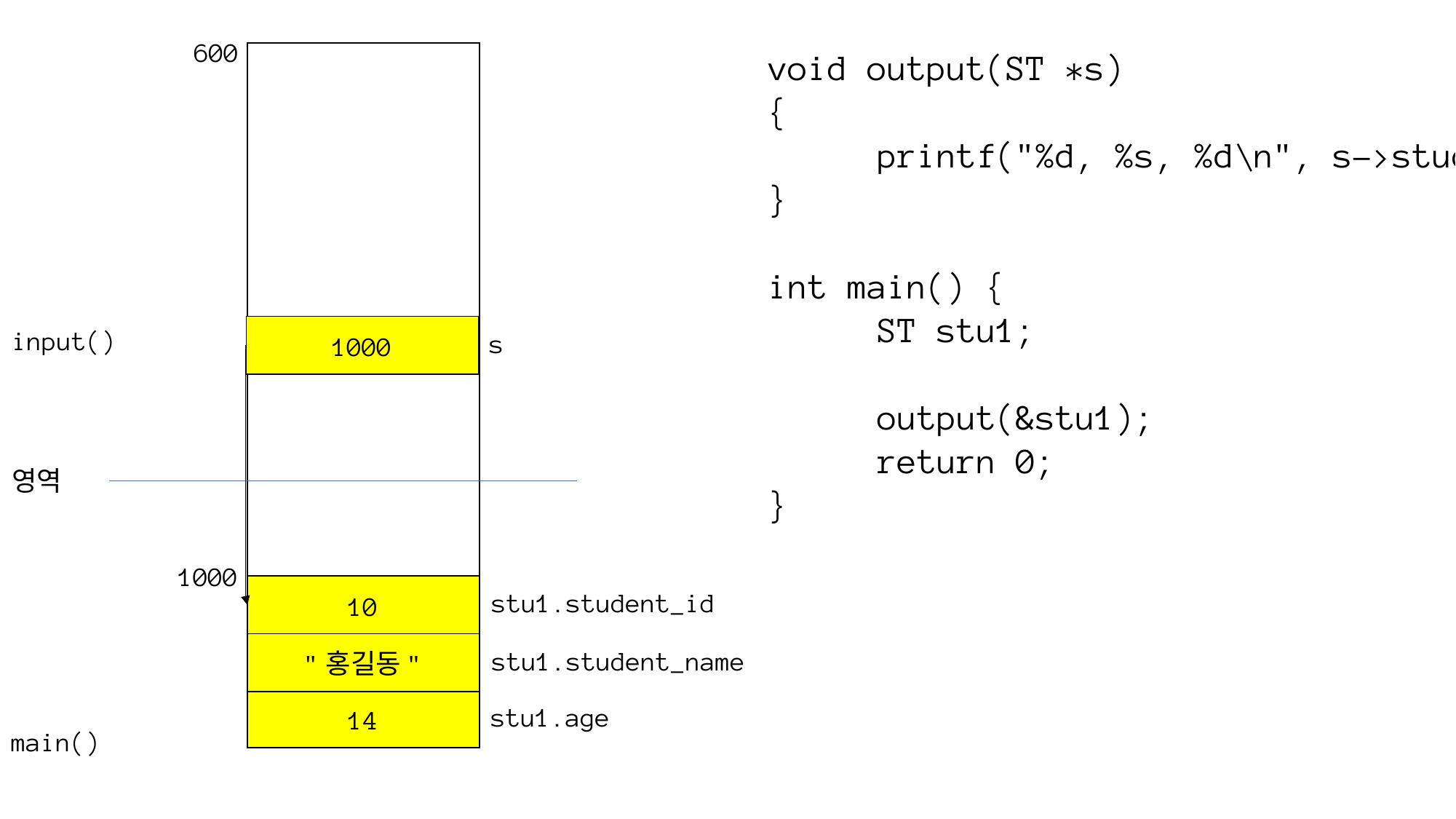

600
void output(ST *s)
{
	printf("%d, %s, %d\n", s->student_id, s->student_name, s->age);
}

int main() {
	ST stu1;

	output(&stu1);
	return 0;
}

1000
input()
s
stack 영역
1000
10
stu1.student_id
"홍길동"
stu1.student_name
14
stu1.age
main()